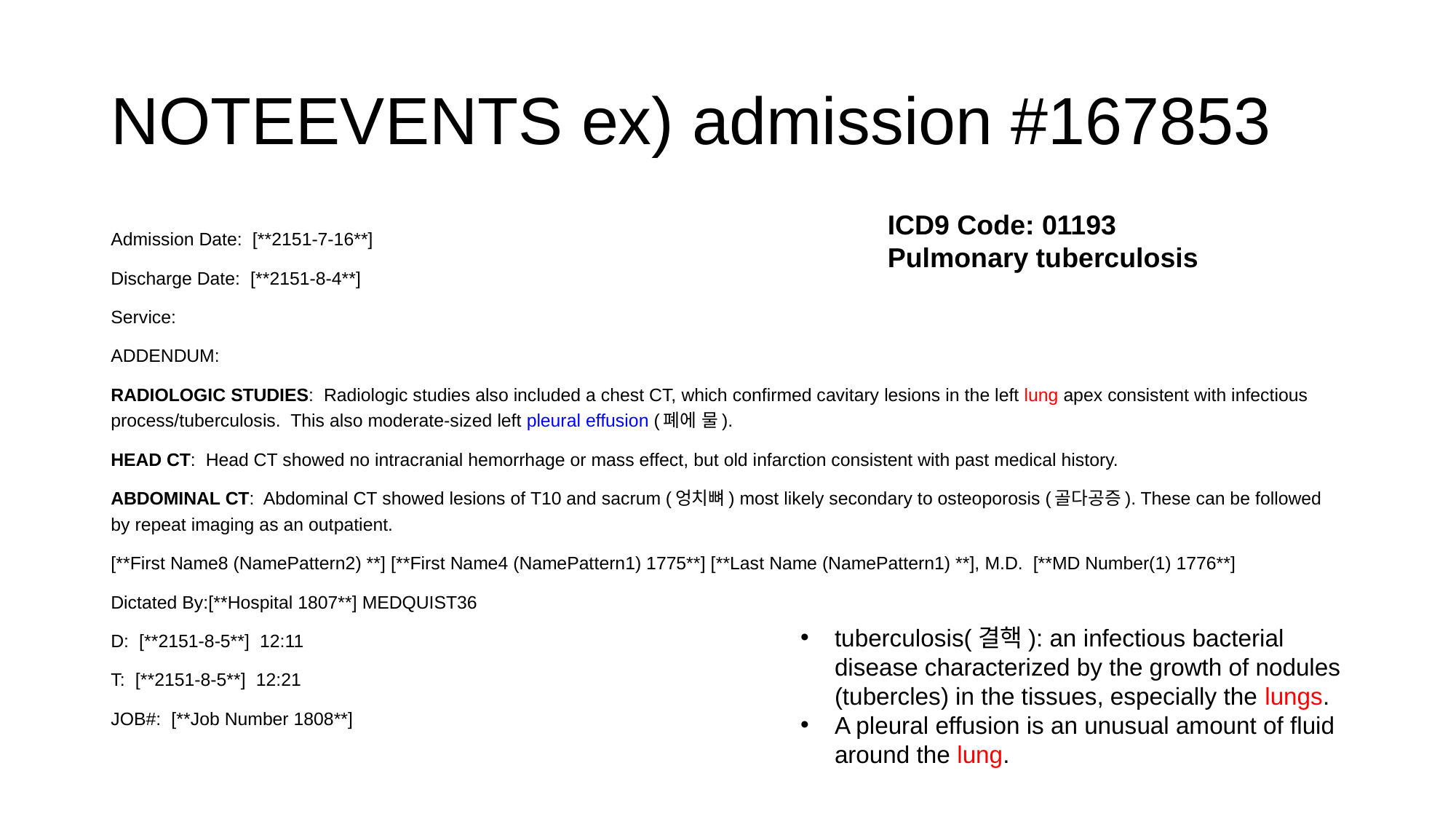

# NOTEEVENTS ex) admission #167853
ICD9 Code: 01193
Pulmonary tuberculosis
Admission Date:  [**2151-7-16**]
Discharge Date:  [**2151-8-4**]
Service:
ADDENDUM:
RADIOLOGIC STUDIES:  Radiologic studies also included a chest CT, which confirmed cavitary lesions in the left lung apex consistent with infectious process/tuberculosis.  This also moderate-sized left pleural effusion (폐에 물).
HEAD CT:  Head CT showed no intracranial hemorrhage or mass effect, but old infarction consistent with past medical history.
ABDOMINAL CT:  Abdominal CT showed lesions of T10 and sacrum (엉치뼈) most likely secondary to osteoporosis (골다공증). These can be followed by repeat imaging as an outpatient.
[**First Name8 (NamePattern2) **] [**First Name4 (NamePattern1) 1775**] [**Last Name (NamePattern1) **], M.D.  [**MD Number(1) 1776**]
Dictated By:[**Hospital 1807**] MEDQUIST36
D:  [**2151-8-5**]  12:11
T:  [**2151-8-5**]  12:21
JOB#:  [**Job Number 1808**]
tuberculosis(결핵): an infectious bacterial disease characterized by the growth of nodules (tubercles) in the tissues, especially the lungs.
A pleural effusion is an unusual amount of fluid around the lung.